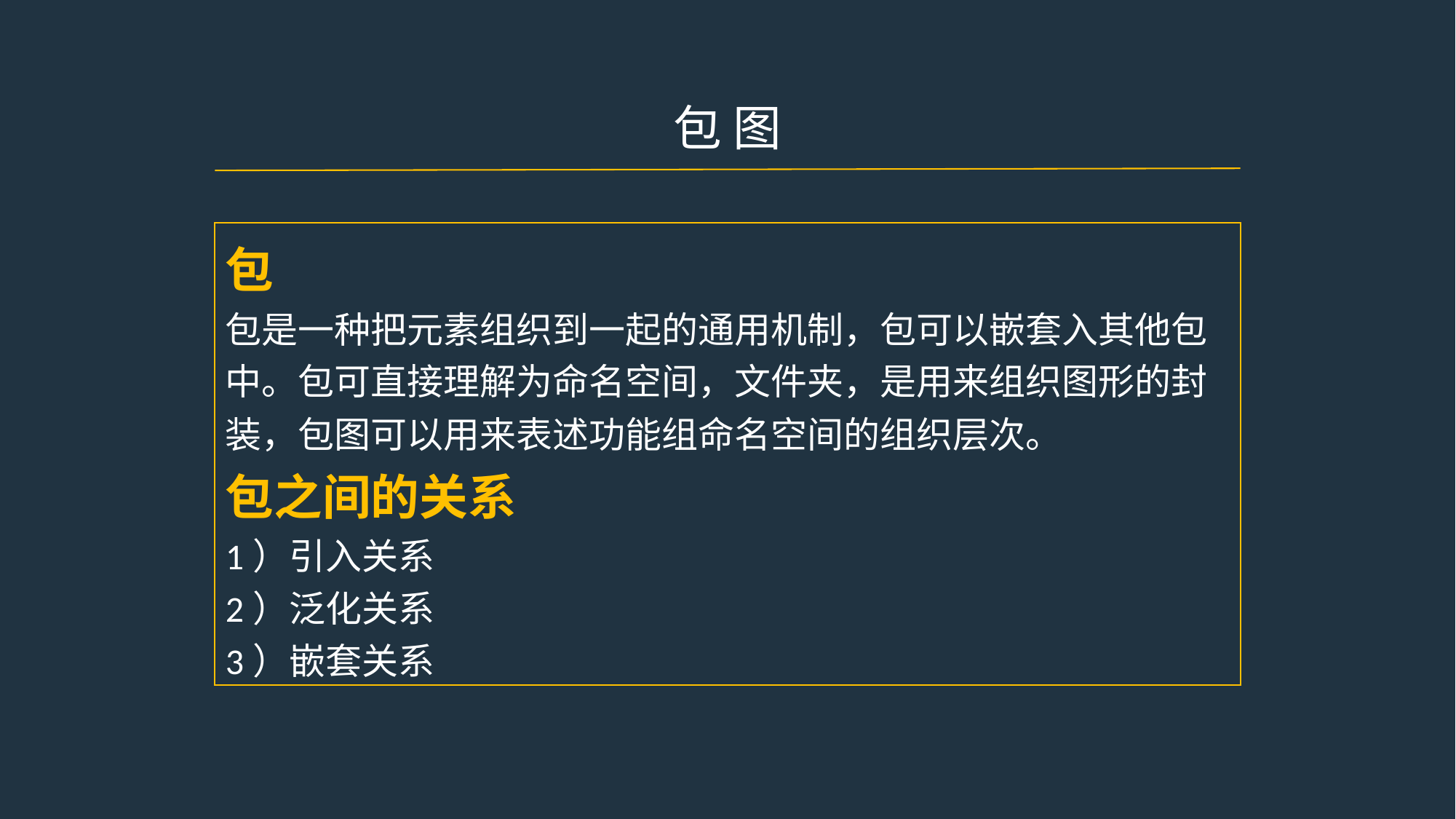

包 图
包
包是一种把元素组织到一起的通用机制，包可以嵌套入其他包中。包可直接理解为命名空间，文件夹，是用来组织图形的封装，包图可以用来表述功能组命名空间的组织层次。
包之间的关系
1）引入关系
2）泛化关系
3）嵌套关系